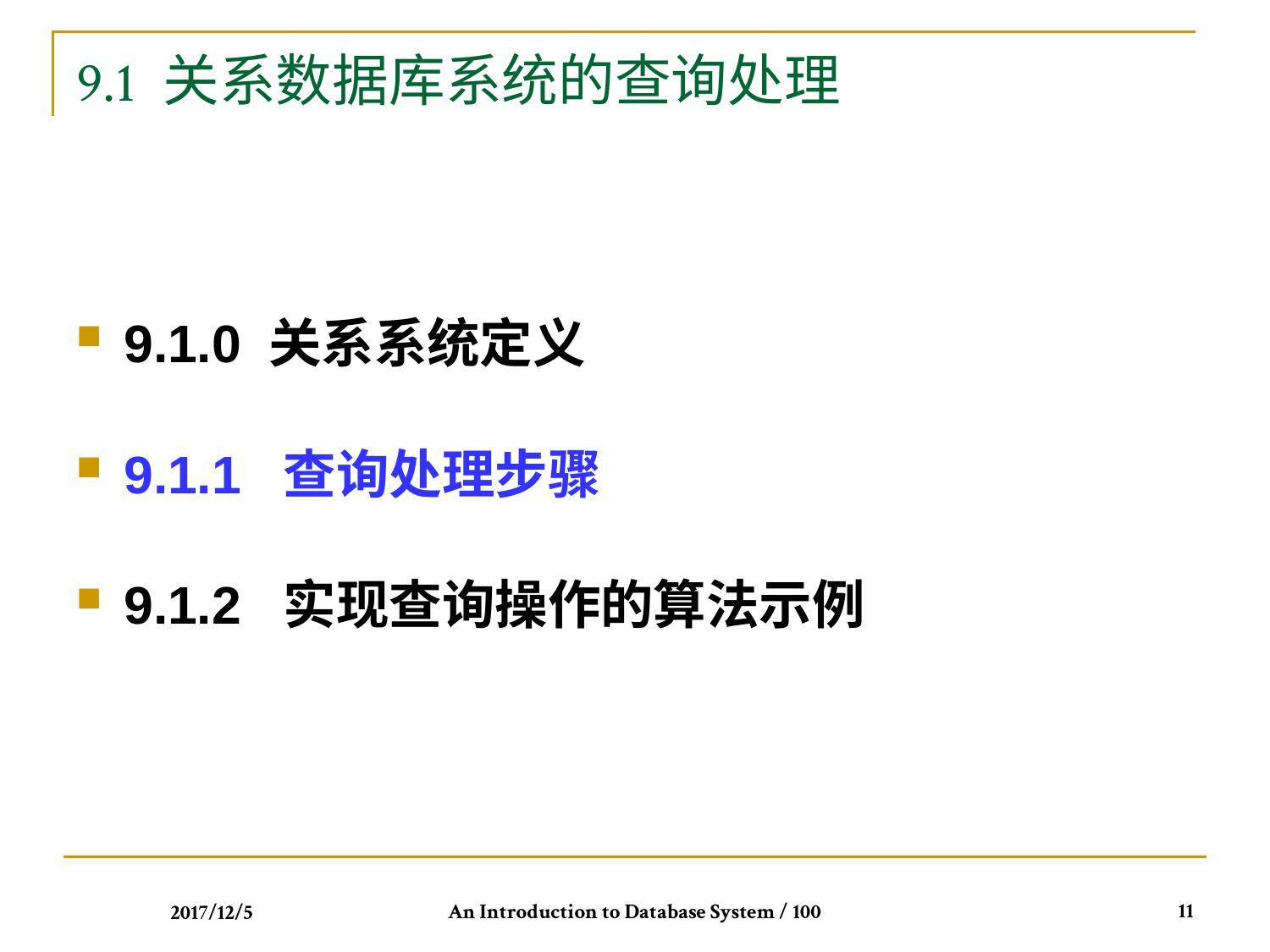

# 9.1 关系数据库系统的查询处理
9.1.0 关系系统定义
9.1.1  查询处理步骤
9.1.2  实现查询操作的算法示例
2017/12/5
11
An Introduction to Database System / 100